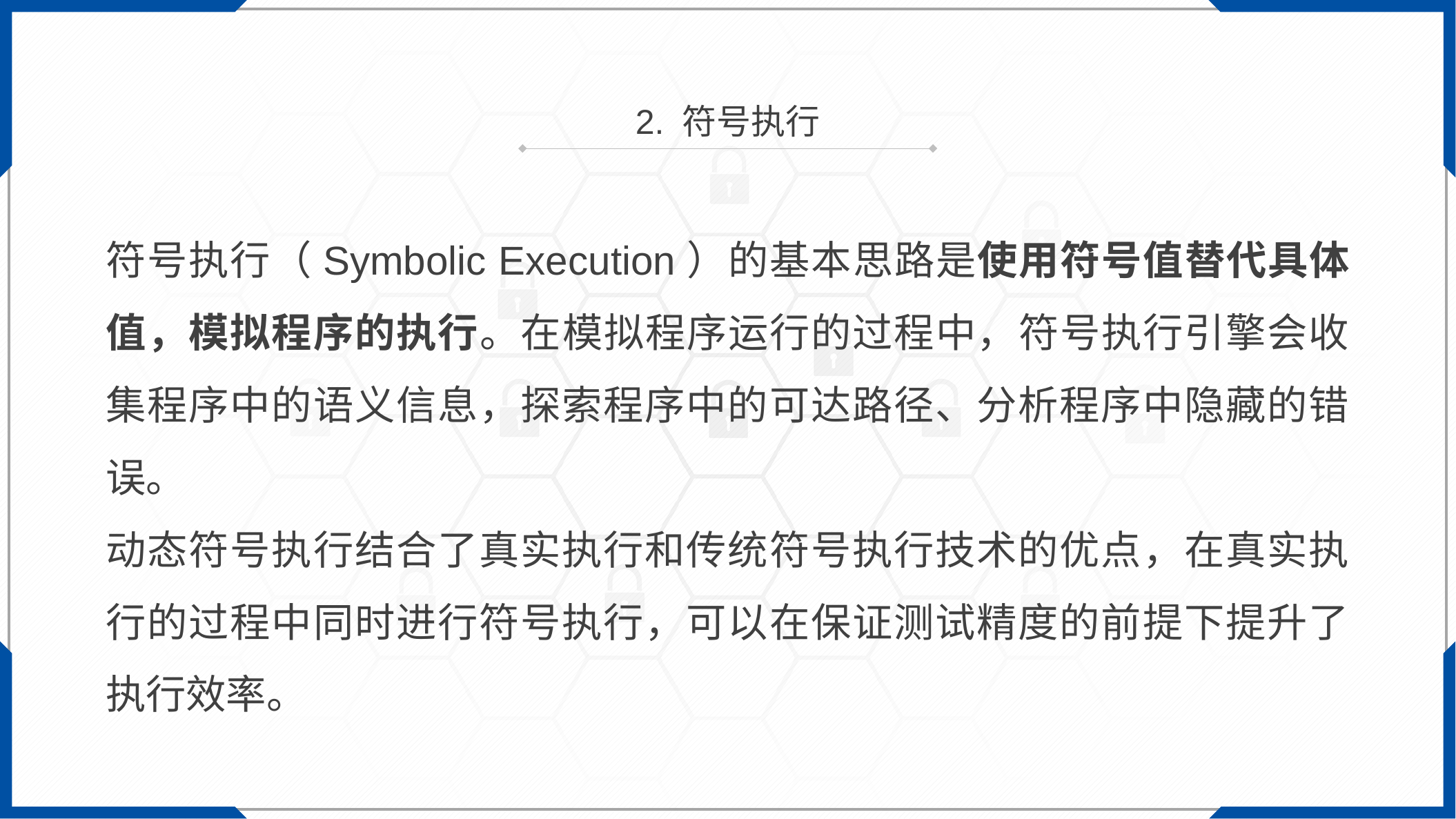

2. 符号执行
符号执行（Symbolic Execution）的基本思路是使用符号值替代具体值，模拟程序的执行。在模拟程序运行的过程中，符号执行引擎会收集程序中的语义信息，探索程序中的可达路径、分析程序中隐藏的错误。
动态符号执行结合了真实执行和传统符号执行技术的优点，在真实执行的过程中同时进行符号执行，可以在保证测试精度的前提下提升了执行效率。